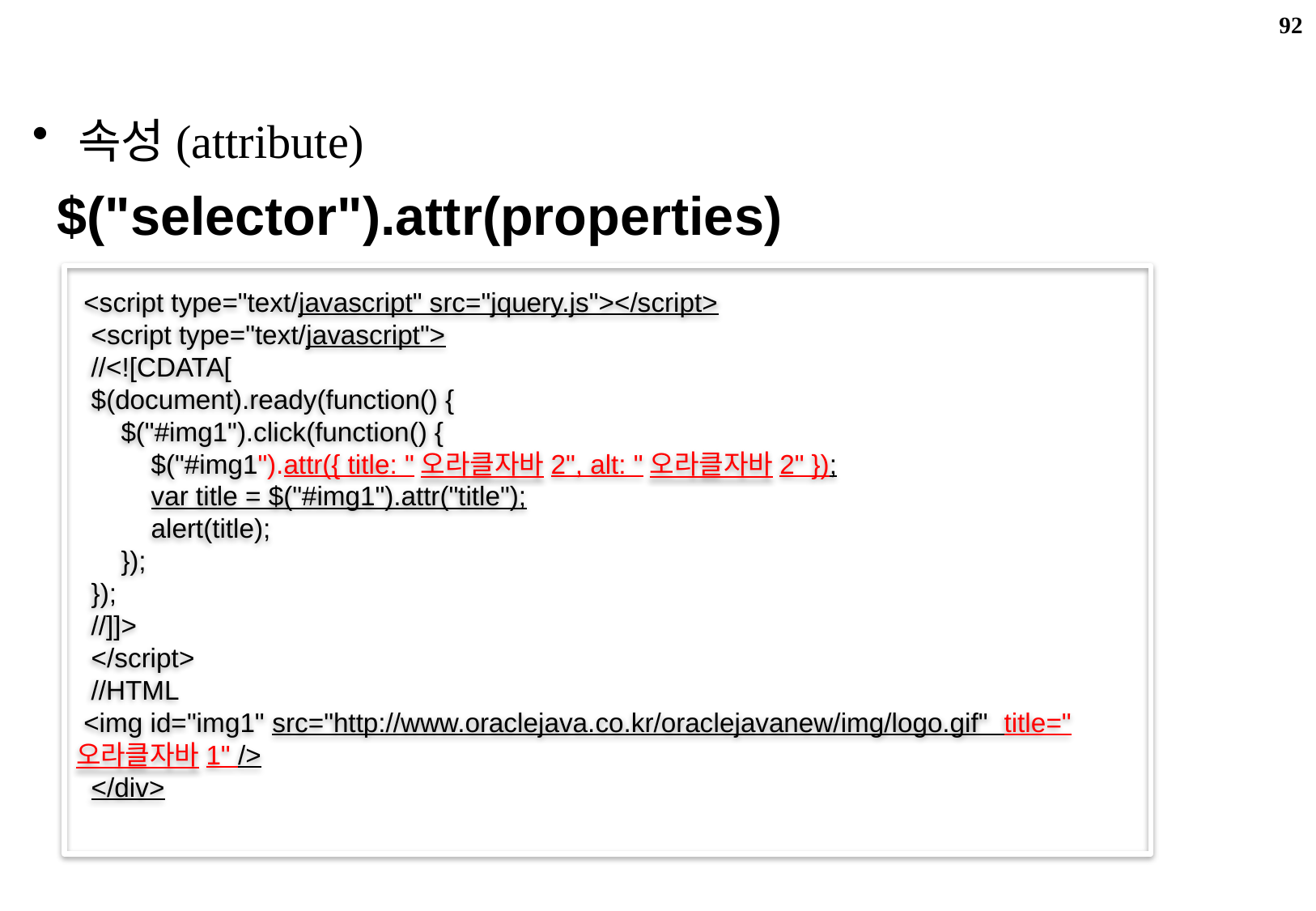

92
JQuery
속성(attribute)

$("selector").attr(properties)
 <script type="text/javascript" src="jquery.js"></script>
  <script type="text/javascript">
  //<![CDATA[
  $(document).ready(function() {
      $("#img1").click(function() {
          $("#img1").attr({ title: "오라클자바2", alt: "오라클자바2" });
          var title = $("#img1").attr("title");
          alert(title);
      });
  });
  //]]>
  </script>
  //HTML
 <img id="img1" src="http://www.oraclejava.co.kr/oraclejavanew/img/logo.gif"  title="오라클자바1" />
  </div>